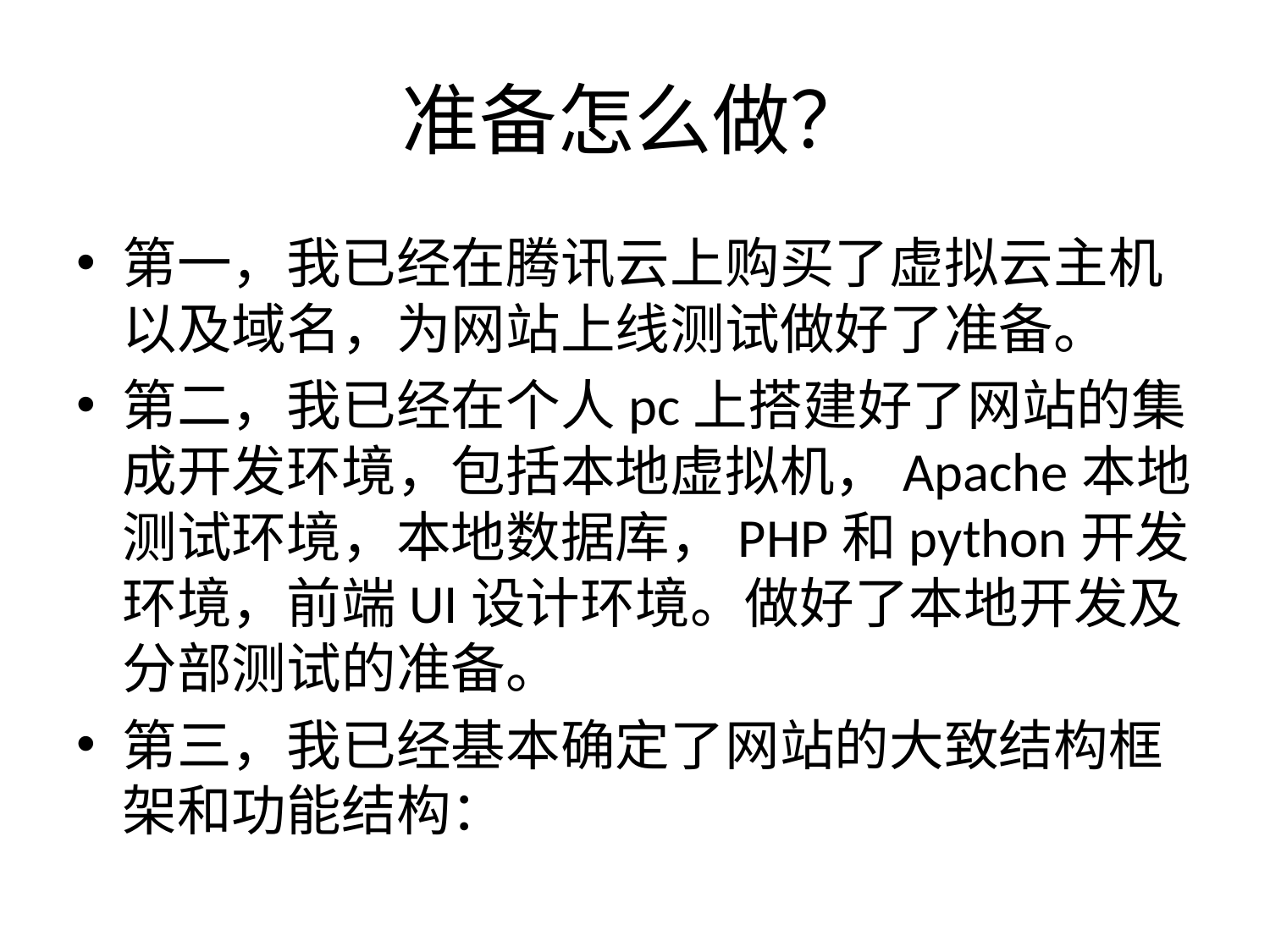

# 准备怎么做？
第一，我已经在腾讯云上购买了虚拟云主机以及域名，为网站上线测试做好了准备。
第二，我已经在个人pc上搭建好了网站的集成开发环境，包括本地虚拟机，Apache本地测试环境，本地数据库，PHP和python开发环境，前端UI设计环境。做好了本地开发及分部测试的准备。
第三，我已经基本确定了网站的大致结构框架和功能结构：